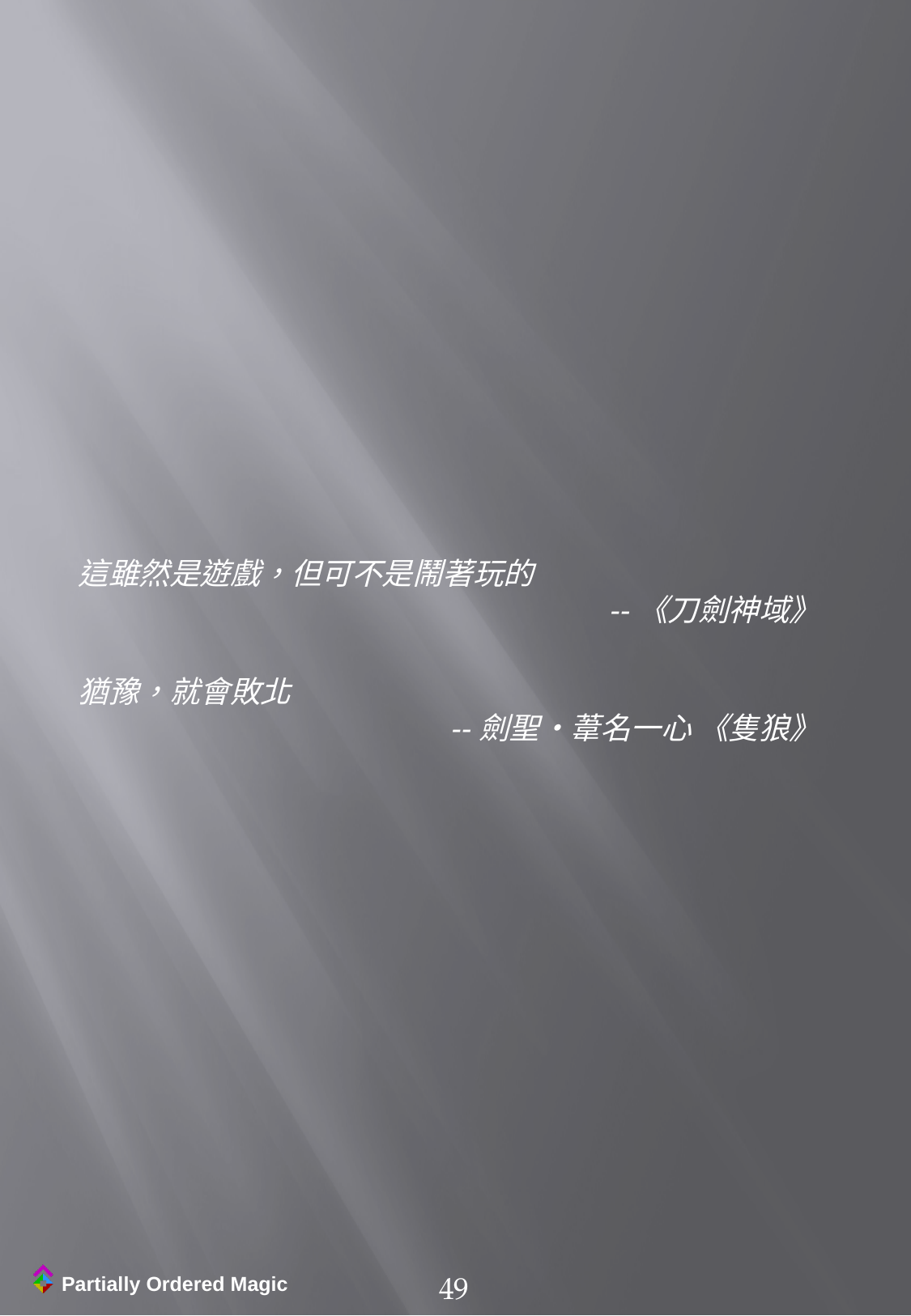

#

這雖然是遊戲，但可不是鬧著玩的
--《刀劍神域》
猶豫，就會敗北
--劍聖‧葦名一心 《隻狼》